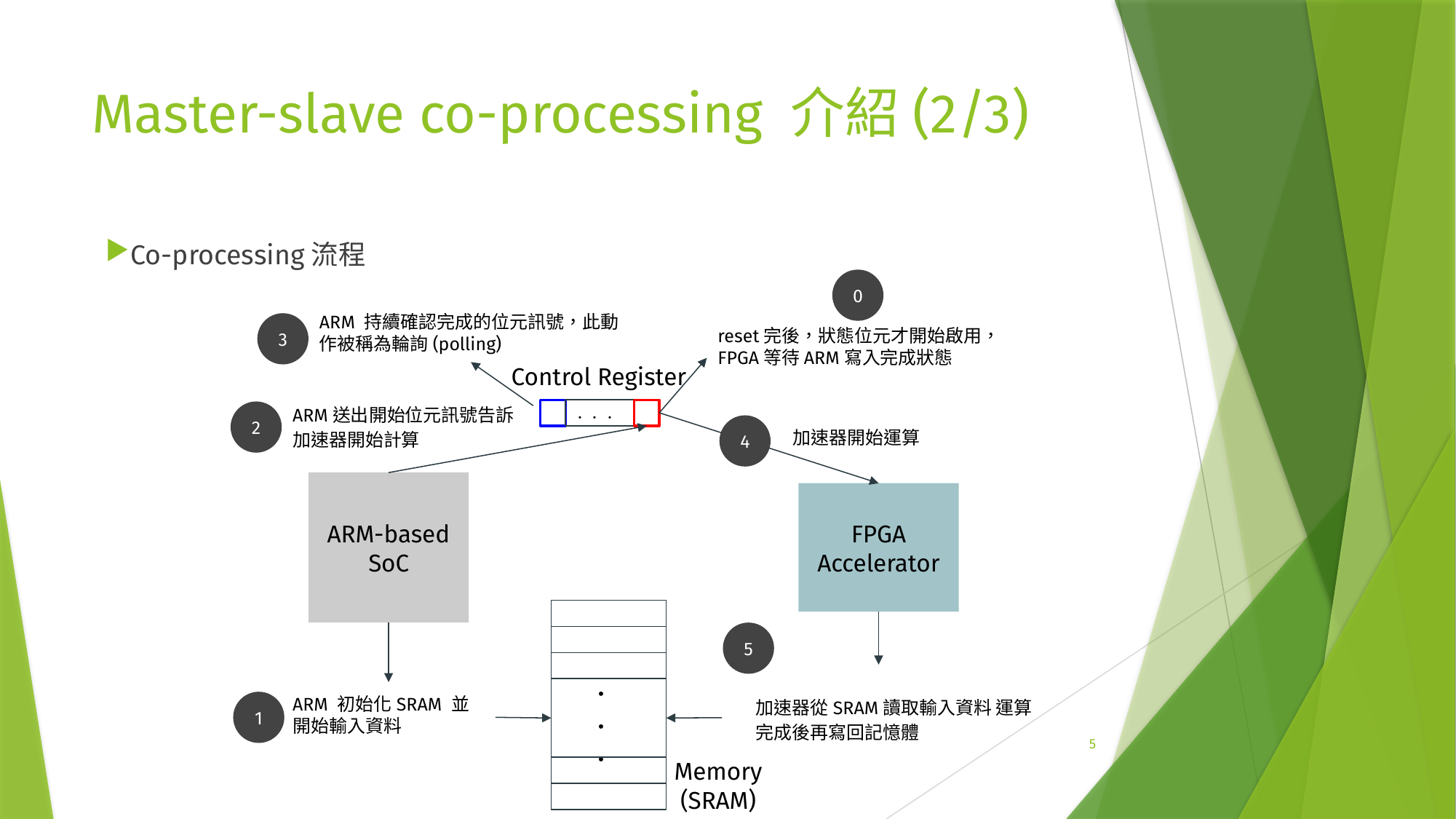

# Master-slave co-processing 介紹(2/3)
Co-processing流程

0
ARM 持續確認完成的位元訊號，此動作被稱為輪詢(polling)
reset完後，狀態位元才開始啟用，FPGA等待ARM寫入完成狀態
3
Control Register
ARM送出開始位元訊號告訴加速器開始計算

．．．

2
4
加速器開始運算

ARM-based
SoC
FPGA
Accelerator

．
．
．

5
加速器從SRAM讀取輸入資料 運算完成後再寫回記憶體
ARM 初始化SRAM 並開始輸入資料

1
Memory (SRAM)
5